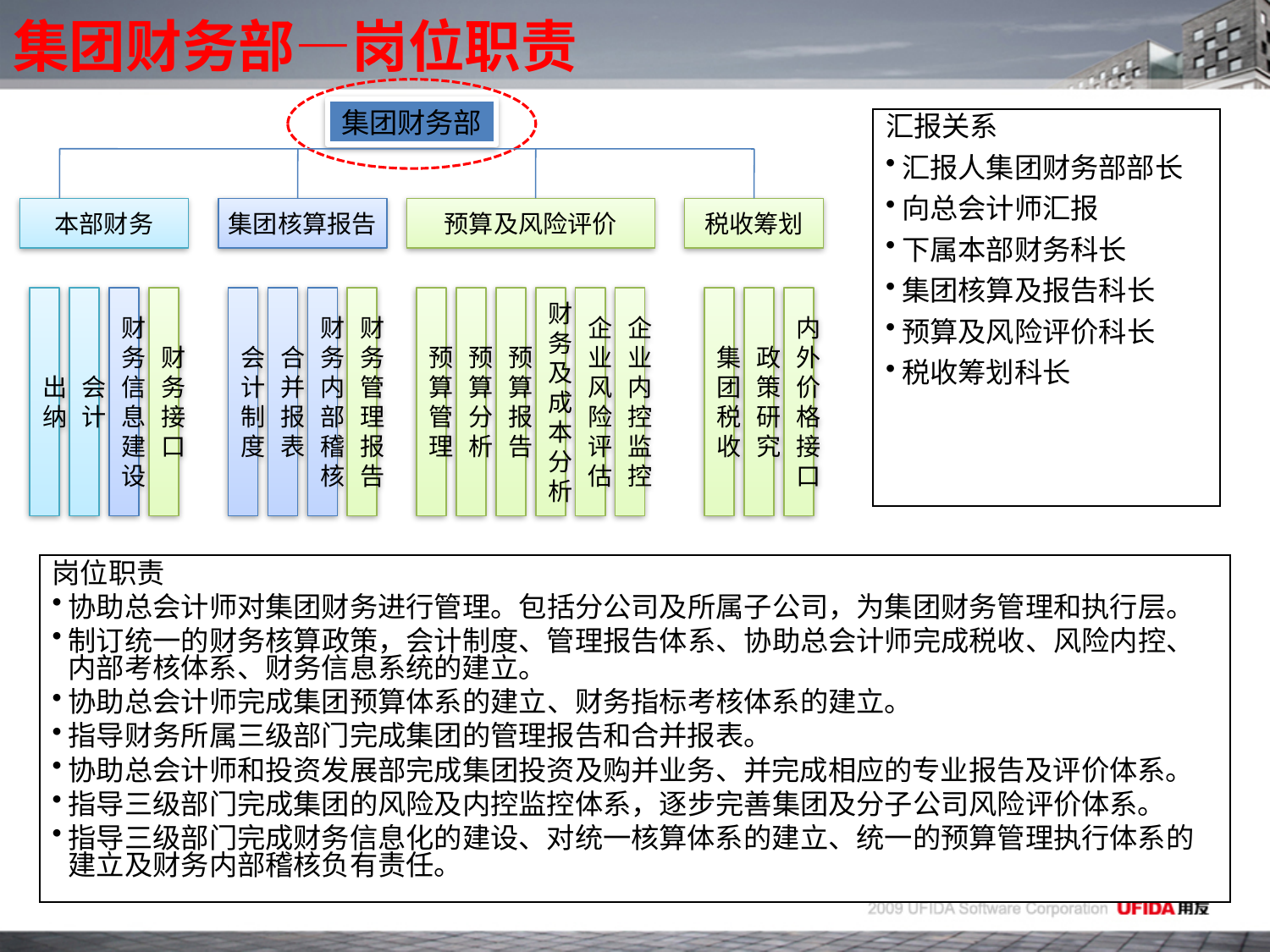

# 集团财务部—岗位职责

集团财务部
汇报关系
汇报人集团财务部部长
向总会计师汇报
下属本部财务科长
集团核算及报告科长
预算及风险评价科长
税收筹划科长
本部财务
集团核算报告
预算及风险评价
税收筹划
出纳
会计
财务信息建设
财务接口
会计制度
合并报表
财务内部稽核
财务管理报告
预算管理
预算分析
预算报告
财务及成本分析
企业风险评估
企业内控监控
集团税收
政策研究
内外价格接口
岗位职责
协助总会计师对集团财务进行管理。包括分公司及所属子公司，为集团财务管理和执行层。
制订统一的财务核算政策，会计制度、管理报告体系、协助总会计师完成税收、风险内控、内部考核体系、财务信息系统的建立。
协助总会计师完成集团预算体系的建立、财务指标考核体系的建立。
指导财务所属三级部门完成集团的管理报告和合并报表。
协助总会计师和投资发展部完成集团投资及购并业务、并完成相应的专业报告及评价体系。
指导三级部门完成集团的风险及内控监控体系，逐步完善集团及分子公司风险评价体系。
指导三级部门完成财务信息化的建设、对统一核算体系的建立、统一的预算管理执行体系的建立及财务内部稽核负有责任。